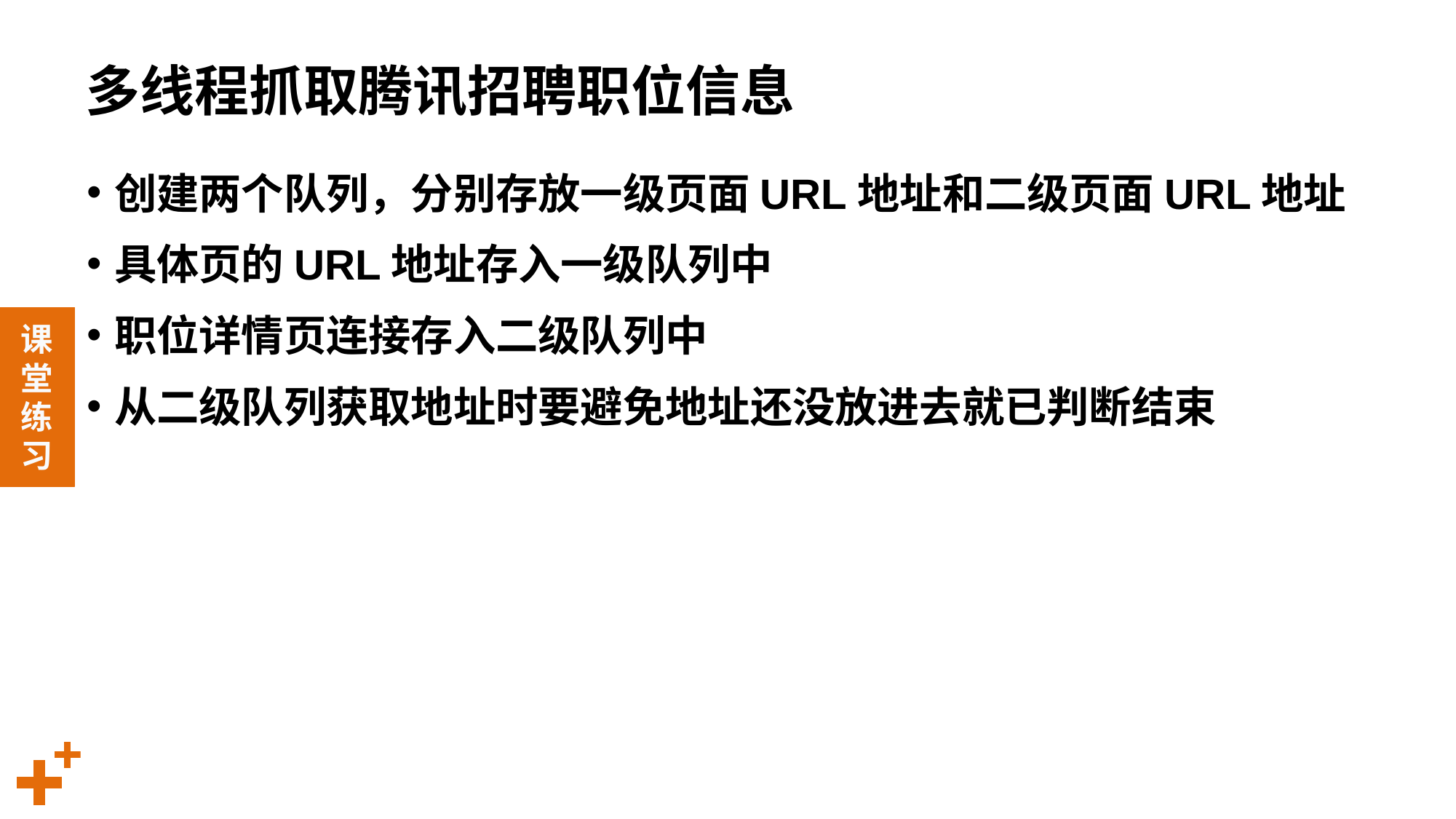

# 多线程抓取腾讯招聘职位信息
创建两个队列，分别存放一级页面URL地址和二级页面URL地址
具体页的URL地址存入一级队列中
职位详情页连接存入二级队列中
从二级队列获取地址时要避免地址还没放进去就已判断结束